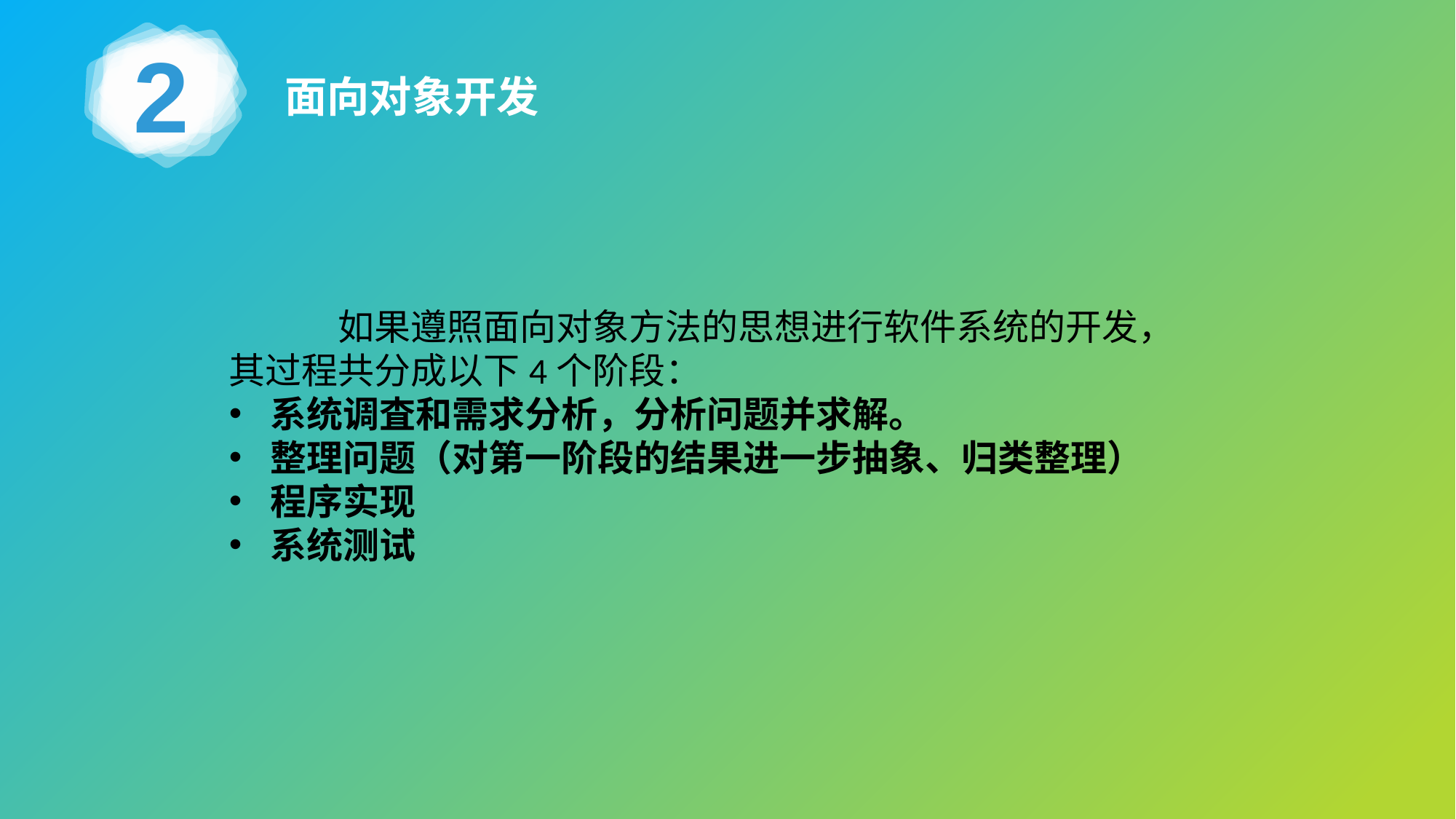

2

面向对象开发
	如果遵照面向对象方法的思想进行软件系统的开发，其过程共分成以下4个阶段：
系统调査和需求分析，分析问题并求解。
整理问题（对第一阶段的结果进一步抽象、归类整理）
程序实现
系统测试